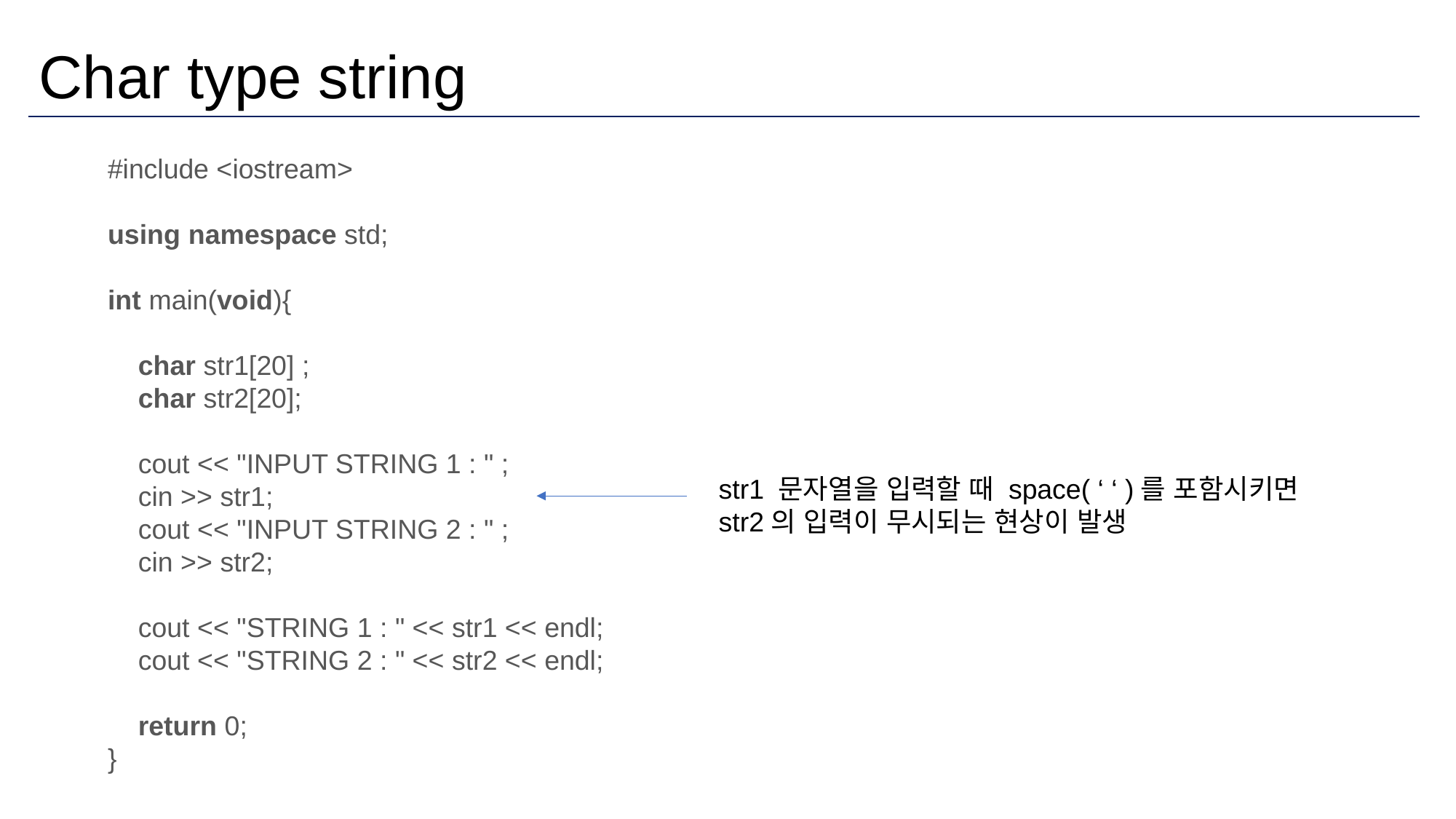

# Char type string
#include <iostream>

using namespace std;

int main(void){

    char str1[20] ;
    char str2[20];

    cout << "INPUT STRING 1 : " ;
    cin >> str1;
    cout << "INPUT STRING 2 : " ;
    cin >> str2;

    cout << "STRING 1 : " << str1 << endl;
    cout << "STRING 2 : " << str2 << endl;

    return 0;
}

str1 문자열을 입력할 때 space( ‘ ‘ )를 포함시키면 str2의 입력이 무시되는 현상이 발생